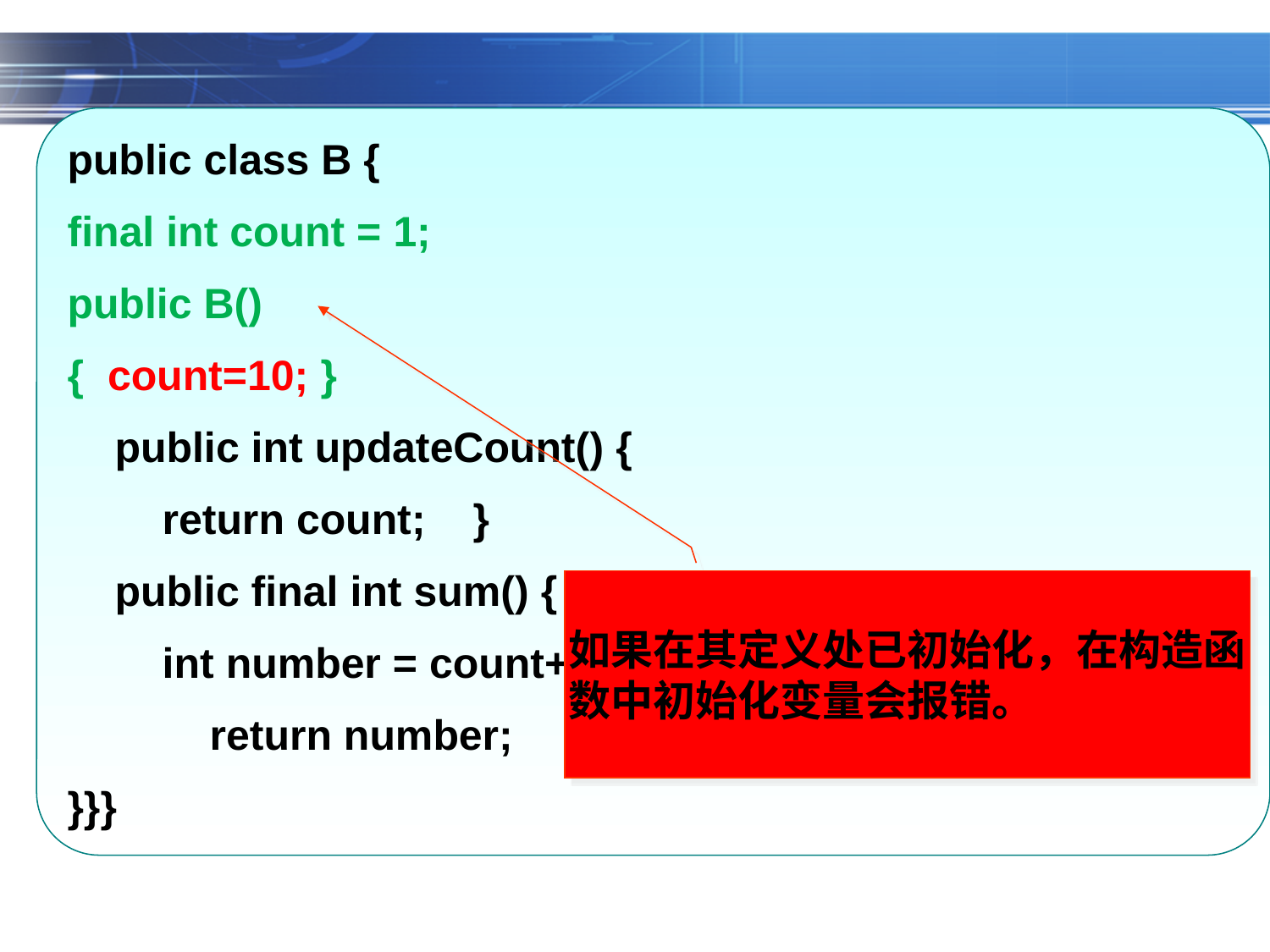

public class B {
final int count = 1;
public B()
{  count=10; }
    public int updateCount() {
        return count;    }
    public final int sum() {
        int number = count+10;
            return number;
}}}
如果在其定义处已初始化，在构造函
数中初始化变量会报错。